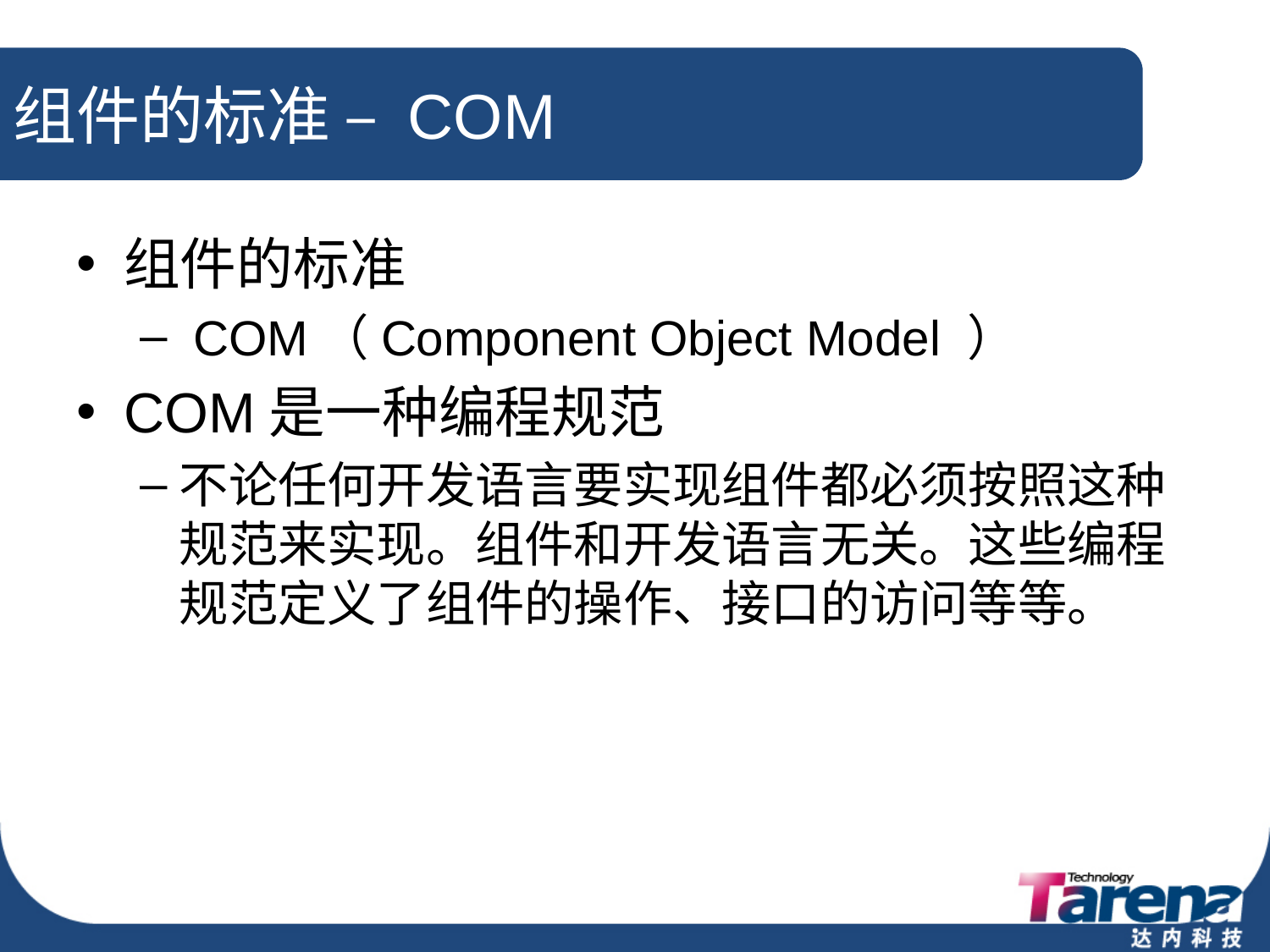

# 组件的标准 – COM
组件的标准
 COM（Component Object Model ）
COM是一种编程规范
不论任何开发语言要实现组件都必须按照这种规范来实现。组件和开发语言无关。这些编程规范定义了组件的操作、接口的访问等等。